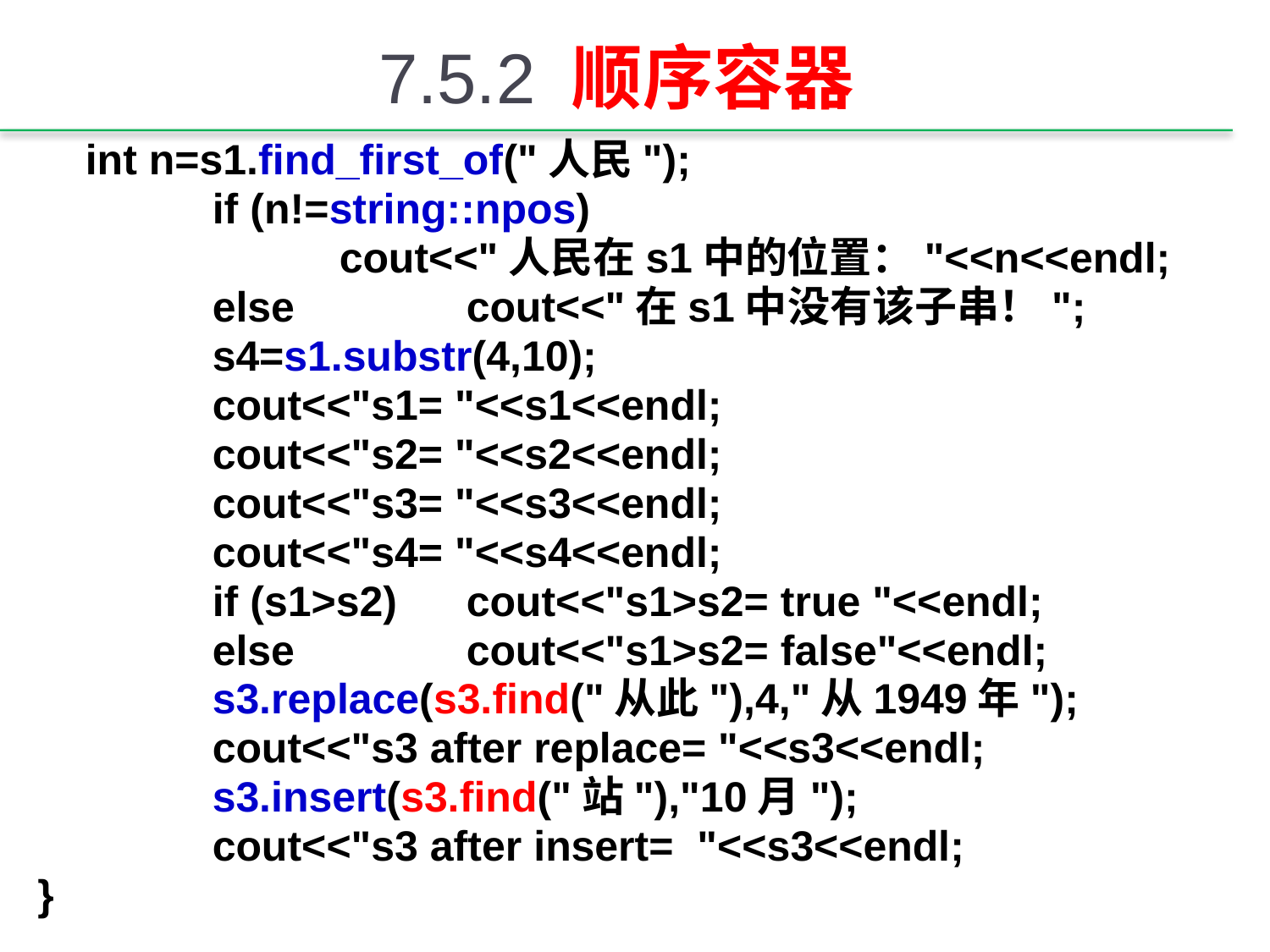

7.5.2 顺序容器
	int n=s1.find_first_of("人民");
		if (n!=string::npos)
			cout<<"人民在s1中的位置："<<n<<endl;
	   	else 		cout<<"在s1中没有该子串！";
		s4=s1.substr(4,10);
		cout<<"s1= "<<s1<<endl;
		cout<<"s2= "<<s2<<endl;
		cout<<"s3= "<<s3<<endl;
		cout<<"s4= "<<s4<<endl;
		if (s1>s2) 	cout<<"s1>s2= true "<<endl;
	   	else   		cout<<"s1>s2= false"<<endl;
  		s3.replace(s3.find("从此"),4,"从1949年");
		cout<<"s3 after replace= "<<s3<<endl;
		s3.insert(s3.find("站"),"10月");
		cout<<"s3 after insert=  "<<s3<<endl;
}